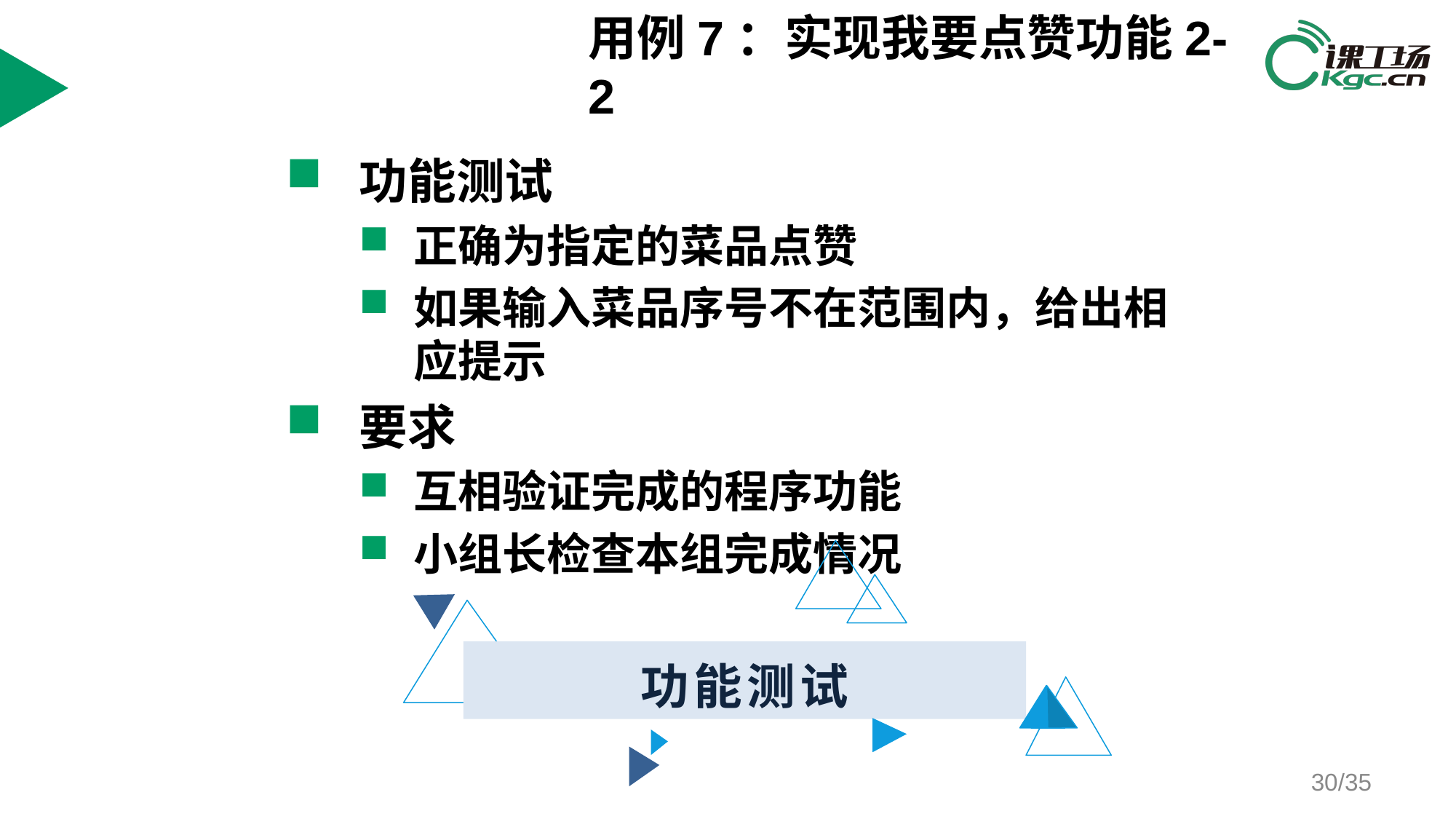

# 用例7：实现我要点赞功能2-2
功能测试
正确为指定的菜品点赞
如果输入菜品序号不在范围内，给出相应提示
要求
互相验证完成的程序功能
小组长检查本组完成情况

功能测试

30/35